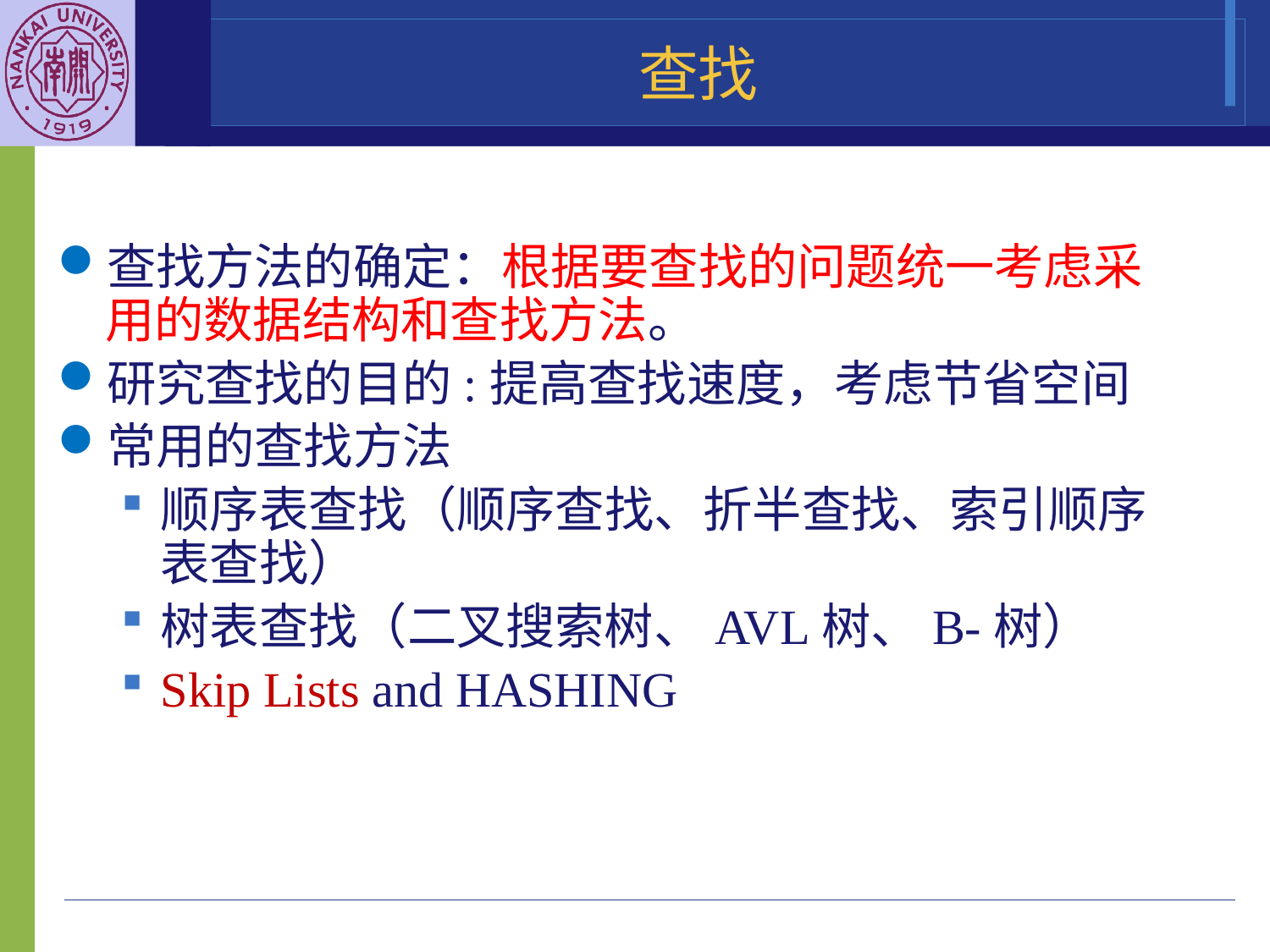

查找
查找方法的确定：根据要查找的问题统一考虑采用的数据结构和查找方法。
研究查找的目的:提高查找速度，考虑节省空间
常用的查找方法
顺序表查找（顺序查找、折半查找、索引顺序表查找）
树表查找（二叉搜索树、AVL树、B-树）
Skip Lists and HASHING